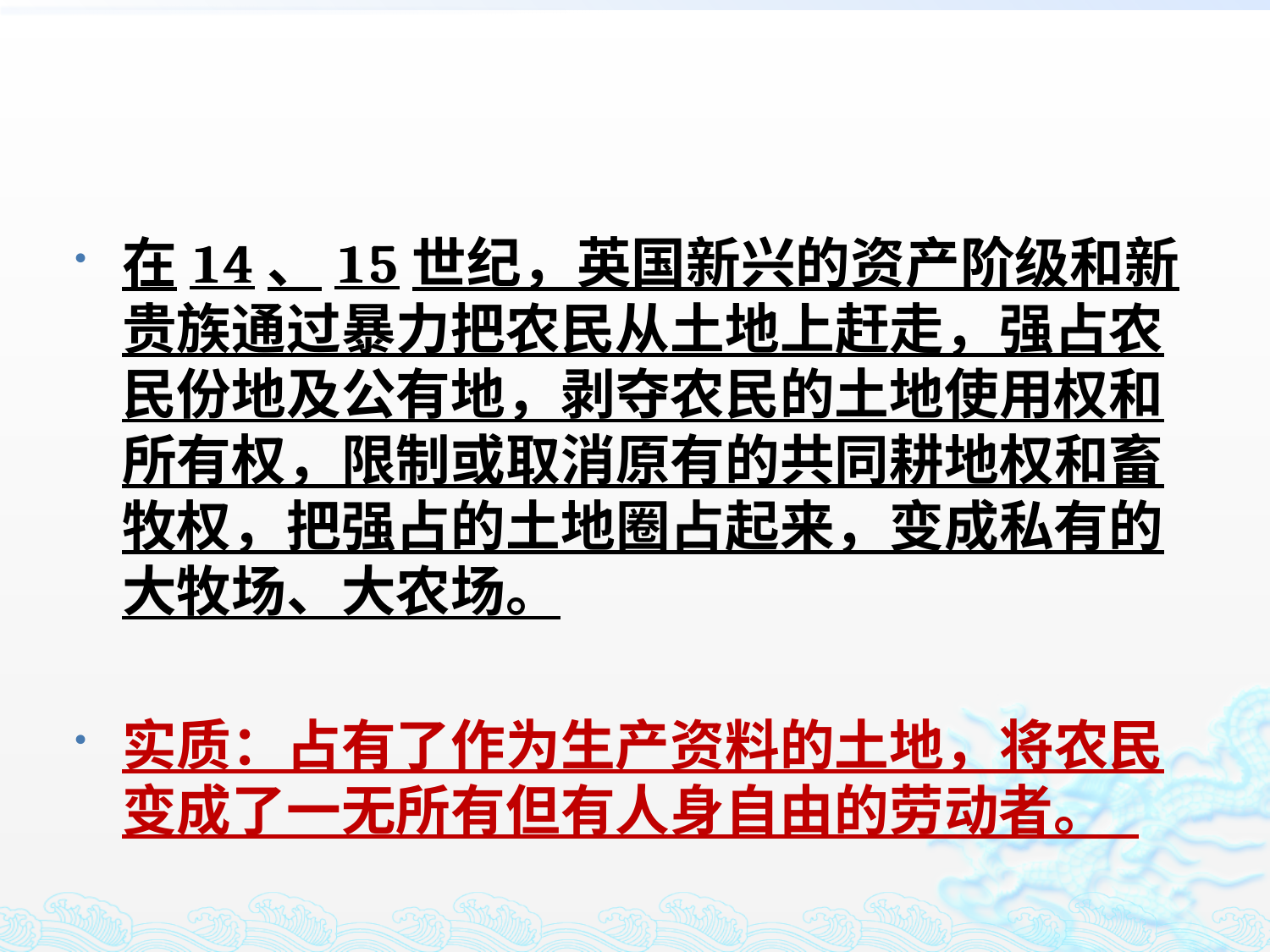

在14、15世纪，英国新兴的资产阶级和新贵族通过暴力把农民从土地上赶走，强占农民份地及公有地，剥夺农民的土地使用权和所有权，限制或取消原有的共同耕地权和畜牧权，把强占的土地圈占起来，变成私有的大牧场、大农场。

实质：占有了作为生产资料的土地，将农民变成了一无所有但有人身自由的劳动者。